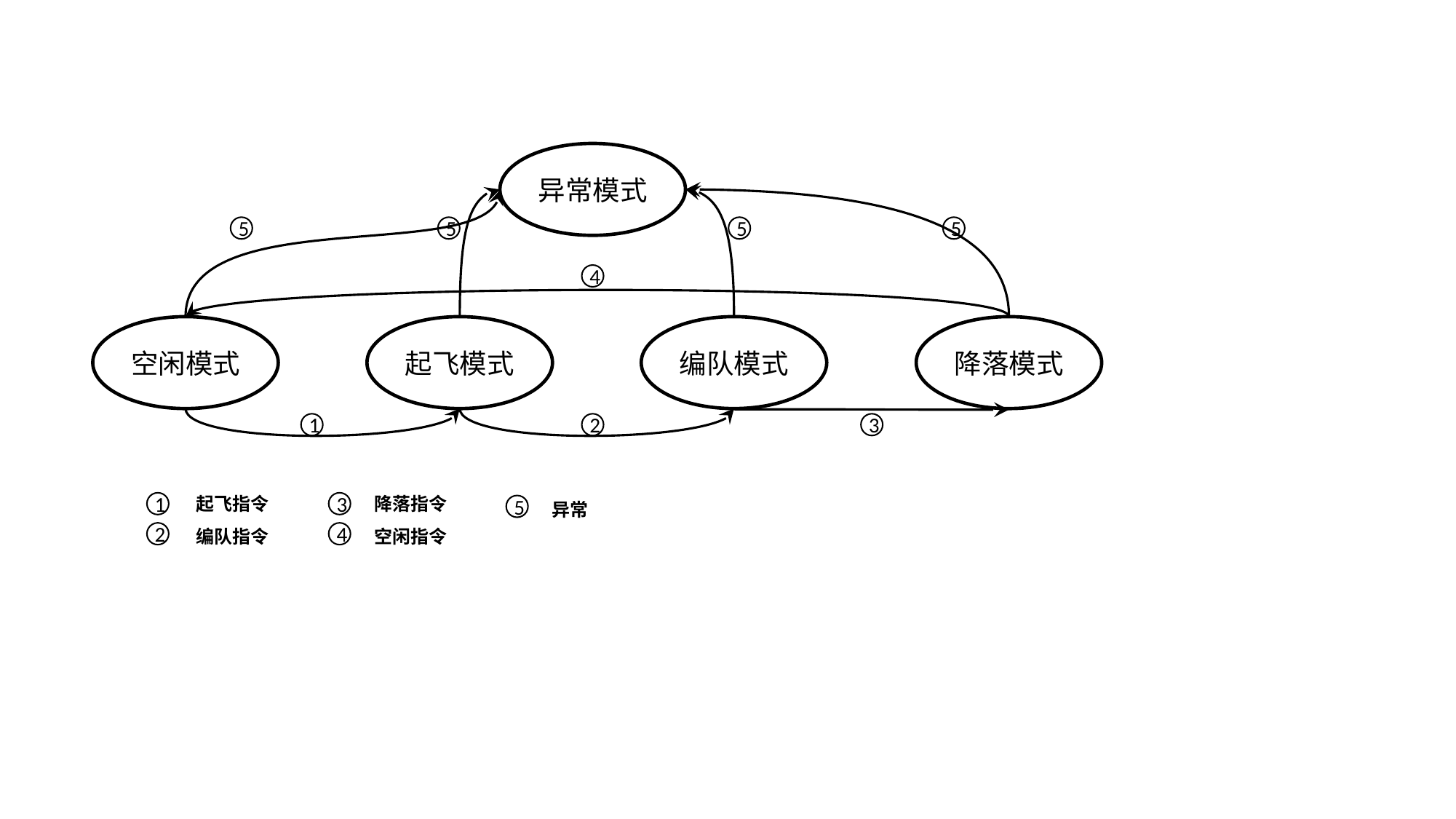

异常模式
5
5
5
5
4
空闲模式
起飞模式
编队模式
降落模式
1
2
3
起飞指令
降落指令
1
3
异常
5
编队指令
空闲指令
2
4